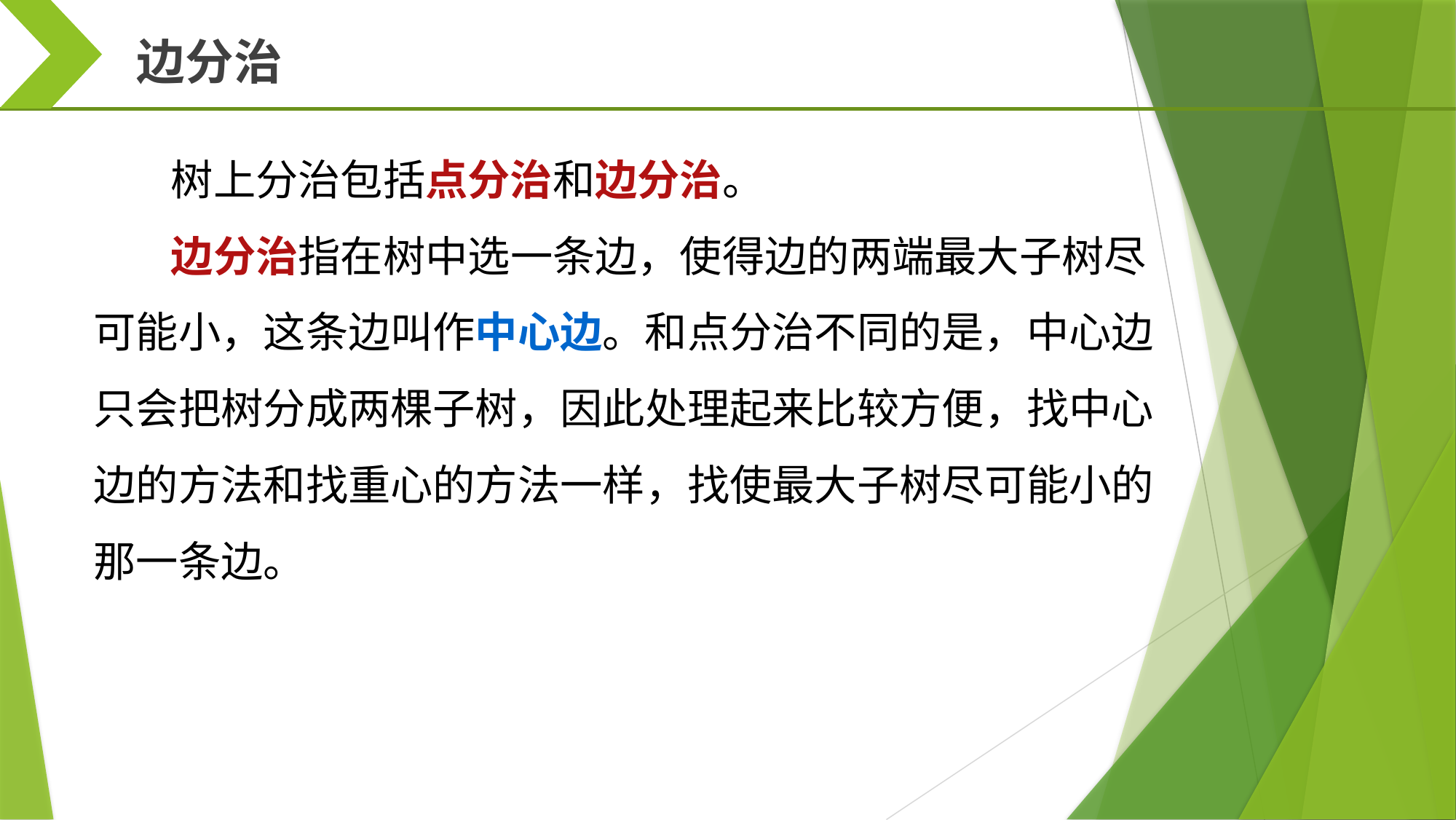

边分治
树上分治包括点分治和边分治。
边分治指在树中选一条边，使得边的两端最大子树尽可能小，这条边叫作中心边。和点分治不同的是，中心边只会把树分成两棵子树，因此处理起来比较方便，找中心边的方法和找重心的方法一样，找使最大子树尽可能小的那一条边。